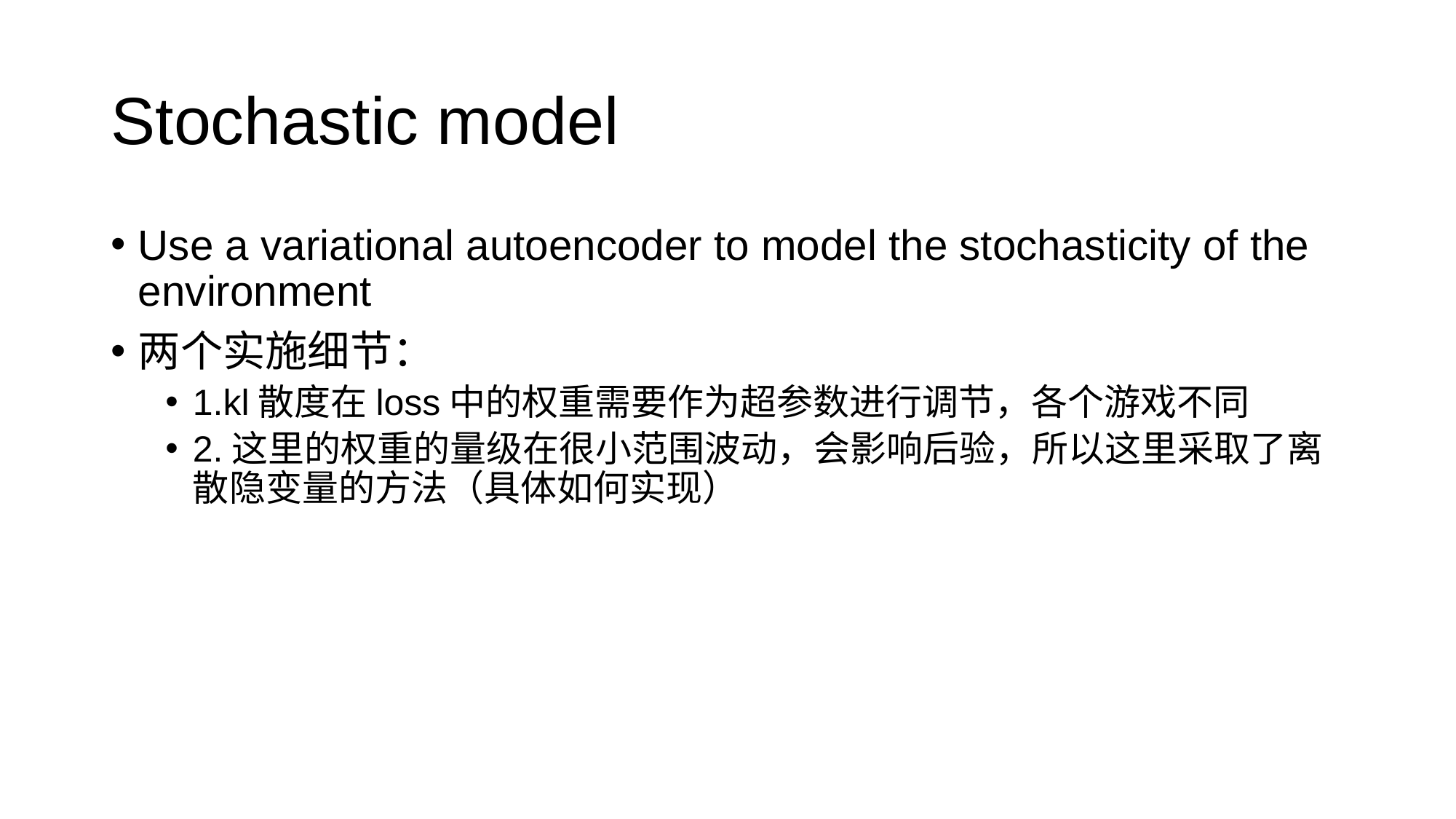

# Stochastic model
Use a variational autoencoder to model the stochasticity of the environment
两个实施细节：
1.kl散度在loss中的权重需要作为超参数进行调节，各个游戏不同
2.这里的权重的量级在很小范围波动，会影响后验，所以这里采取了离散隐变量的方法（具体如何实现）